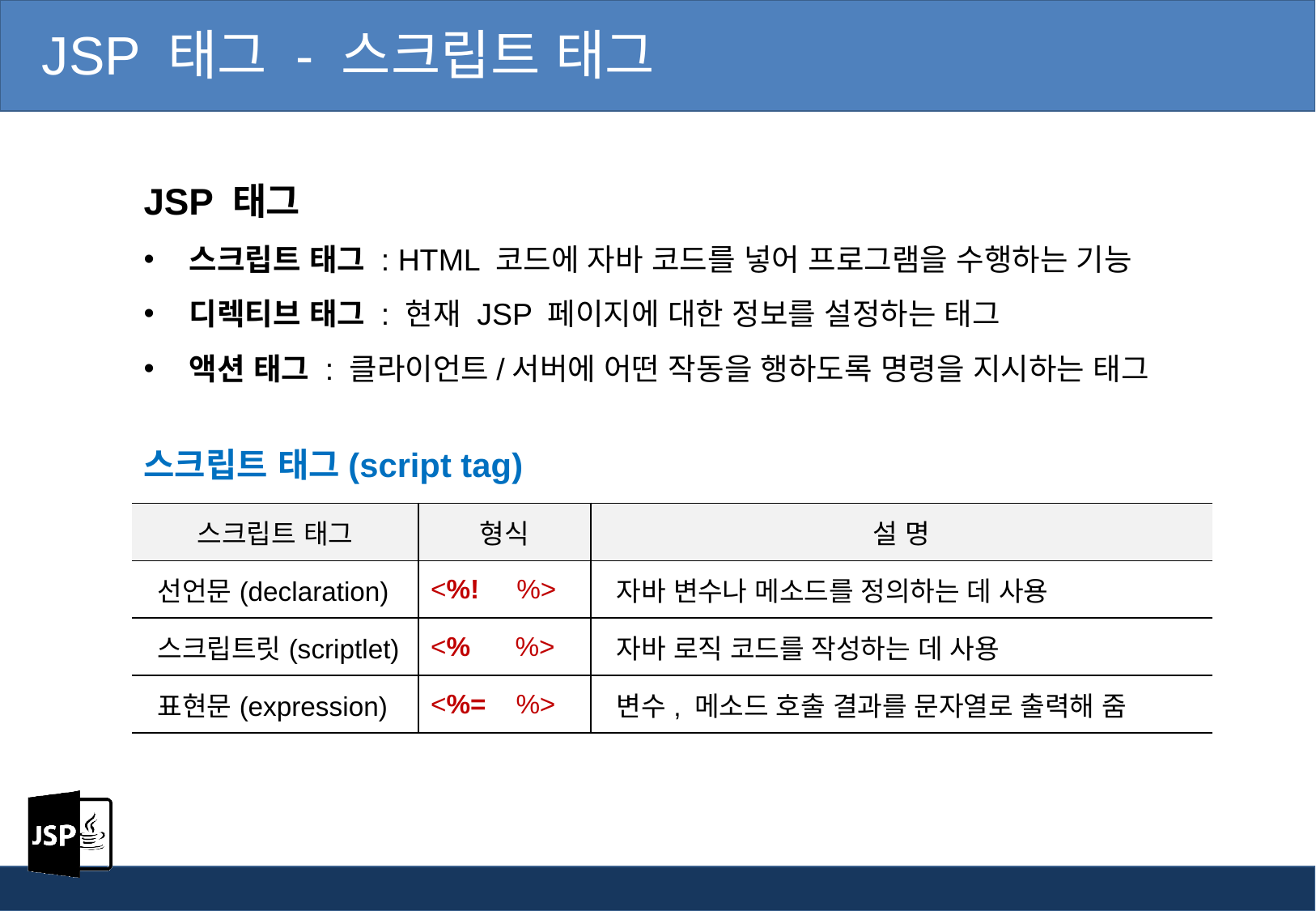

JSP 태그 - 스크립트 태그
JSP 태그
스크립트 태그 : HTML 코드에 자바 코드를 넣어 프로그램을 수행하는 기능
디렉티브 태그 : 현재 JSP 페이지에 대한 정보를 설정하는 태그
액션 태그 : 클라이언트/서버에 어떤 작동을 행하도록 명령을 지시하는 태그
스크립트 태그(script tag)
| 스크립트 태그 | 형식 | 설 명 |
| --- | --- | --- |
| 선언문(declaration) | <%! %> | 자바 변수나 메소드를 정의하는 데 사용 |
| 스크립트릿(scriptlet) | <% %> | 자바 로직 코드를 작성하는 데 사용 |
| 표현문(expression) | <%= %> | 변수, 메소드 호출 결과를 문자열로 출력해 줌 |